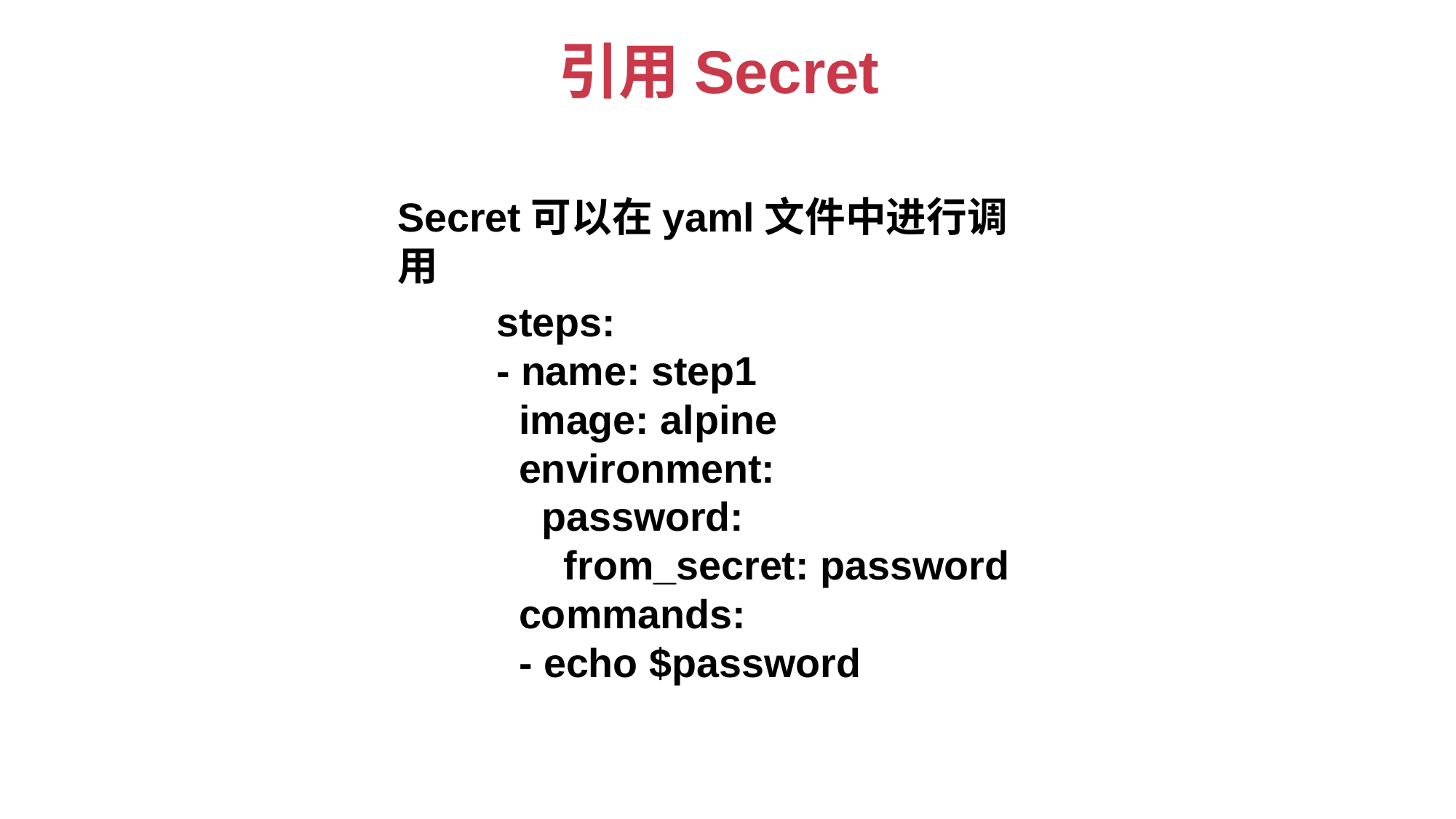

引用Secret
Secret可以在yaml文件中进行调用

steps:
- name: step1
  image: alpine
  environment:
    password:
      from_secret: password
  commands:
  - echo $password